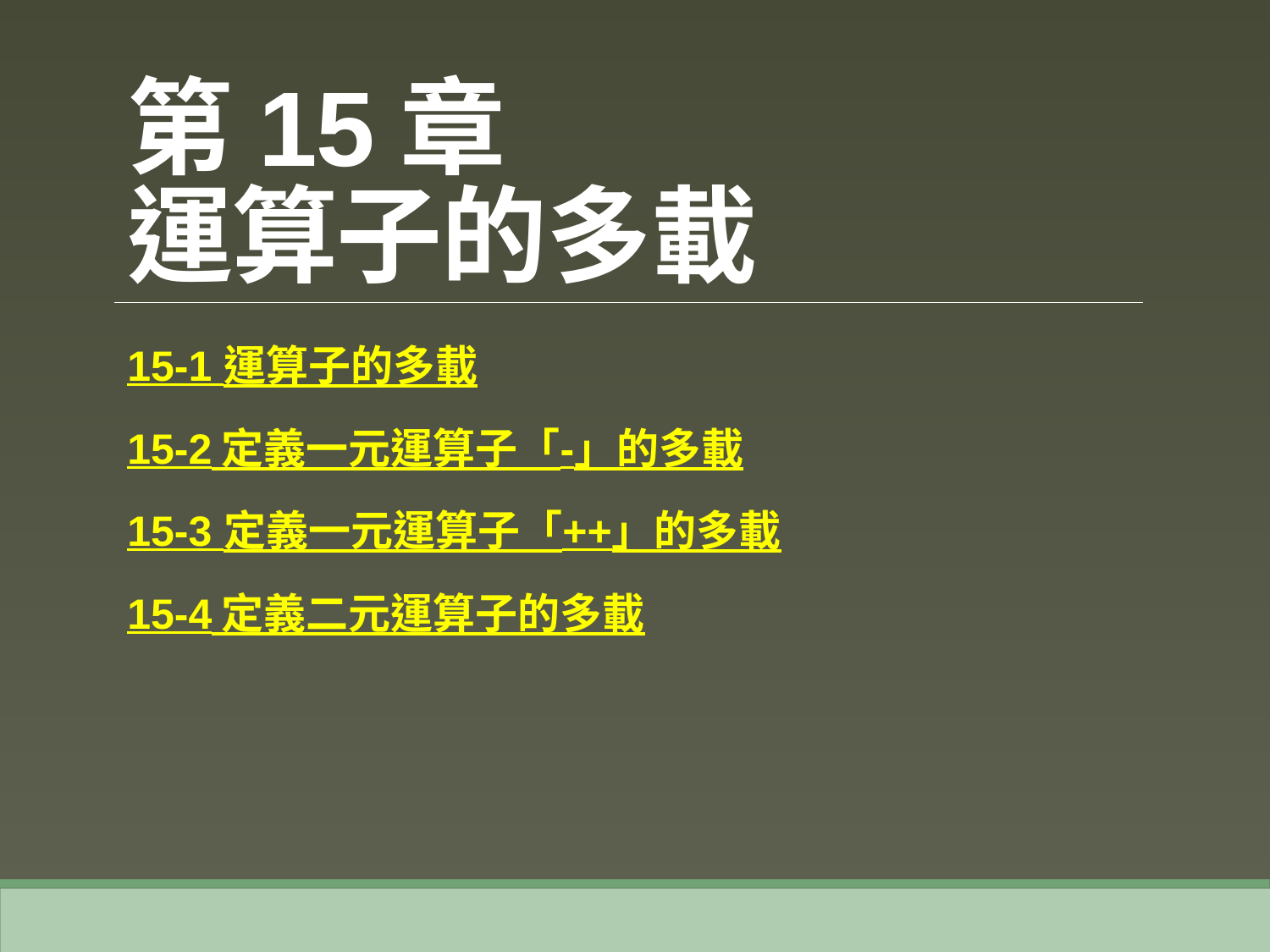

# 第15章 運算子的多載
15-1 運算子的多載
15-2 定義一元運算子「-」的多載
15-3 定義一元運算子「++」的多載
15-4 定義二元運算子的多載